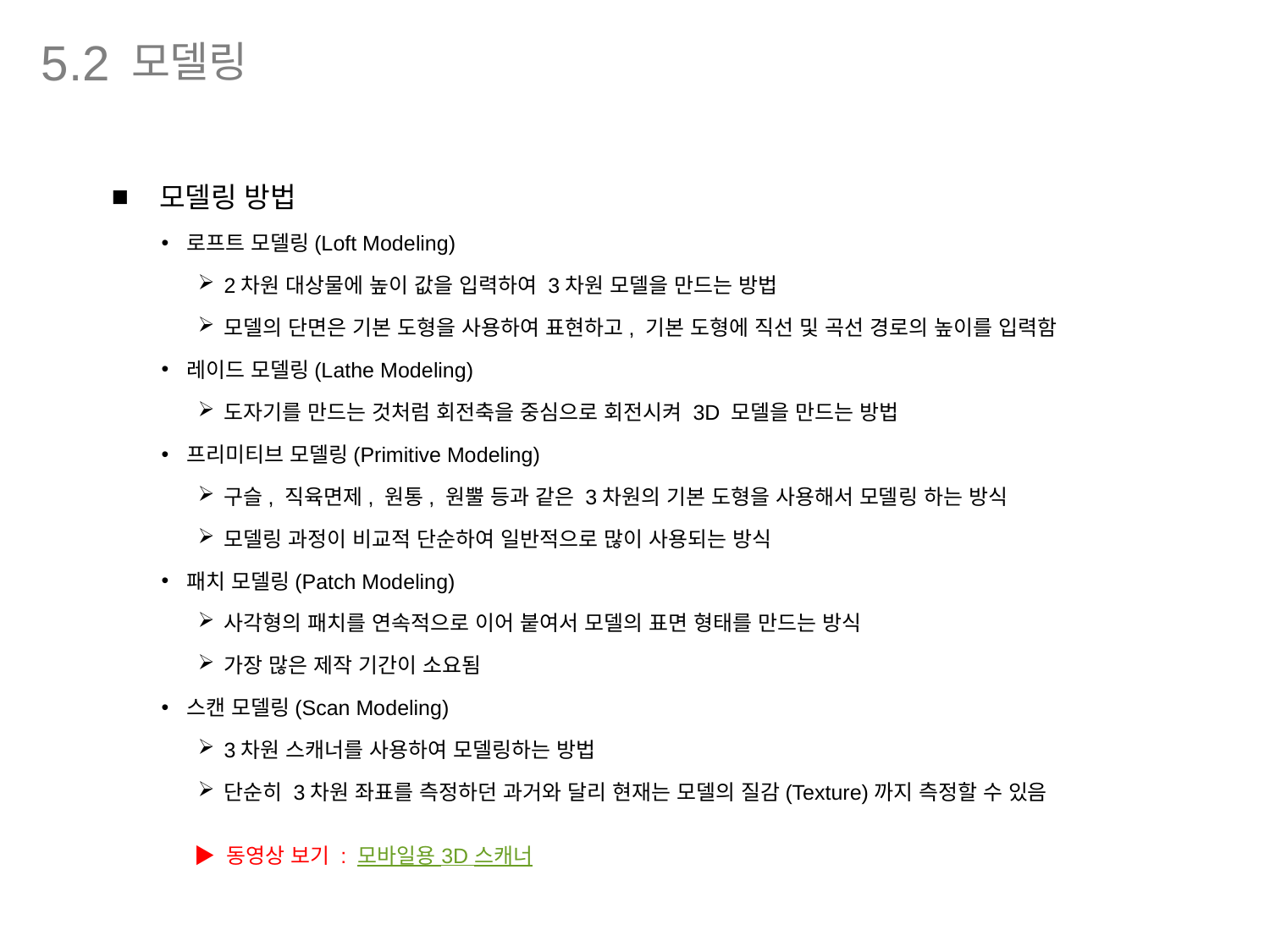

모델링
5.2
모델링 방법
로프트 모델링(Loft Modeling)
2차원 대상물에 높이 값을 입력하여 3차원 모델을 만드는 방법
모델의 단면은 기본 도형을 사용하여 표현하고, 기본 도형에 직선 및 곡선 경로의 높이를 입력함
레이드 모델링(Lathe Modeling)
도자기를 만드는 것처럼 회전축을 중심으로 회전시켜 3D 모델을 만드는 방법
프리미티브 모델링(Primitive Modeling)
구슬, 직육면제, 원통, 원뿔 등과 같은 3차원의 기본 도형을 사용해서 모델링 하는 방식
모델링 과정이 비교적 단순하여 일반적으로 많이 사용되는 방식
패치 모델링(Patch Modeling)
사각형의 패치를 연속적으로 이어 붙여서 모델의 표면 형태를 만드는 방식
가장 많은 제작 기간이 소요됨
스캔 모델링(Scan Modeling)
3차원 스캐너를 사용하여 모델링하는 방법
단순히 3차원 좌표를 측정하던 과거와 달리 현재는 모델의 질감(Texture)까지 측정할 수 있음

▶ 동영상 보기 : 모바일용 3D 스캐너